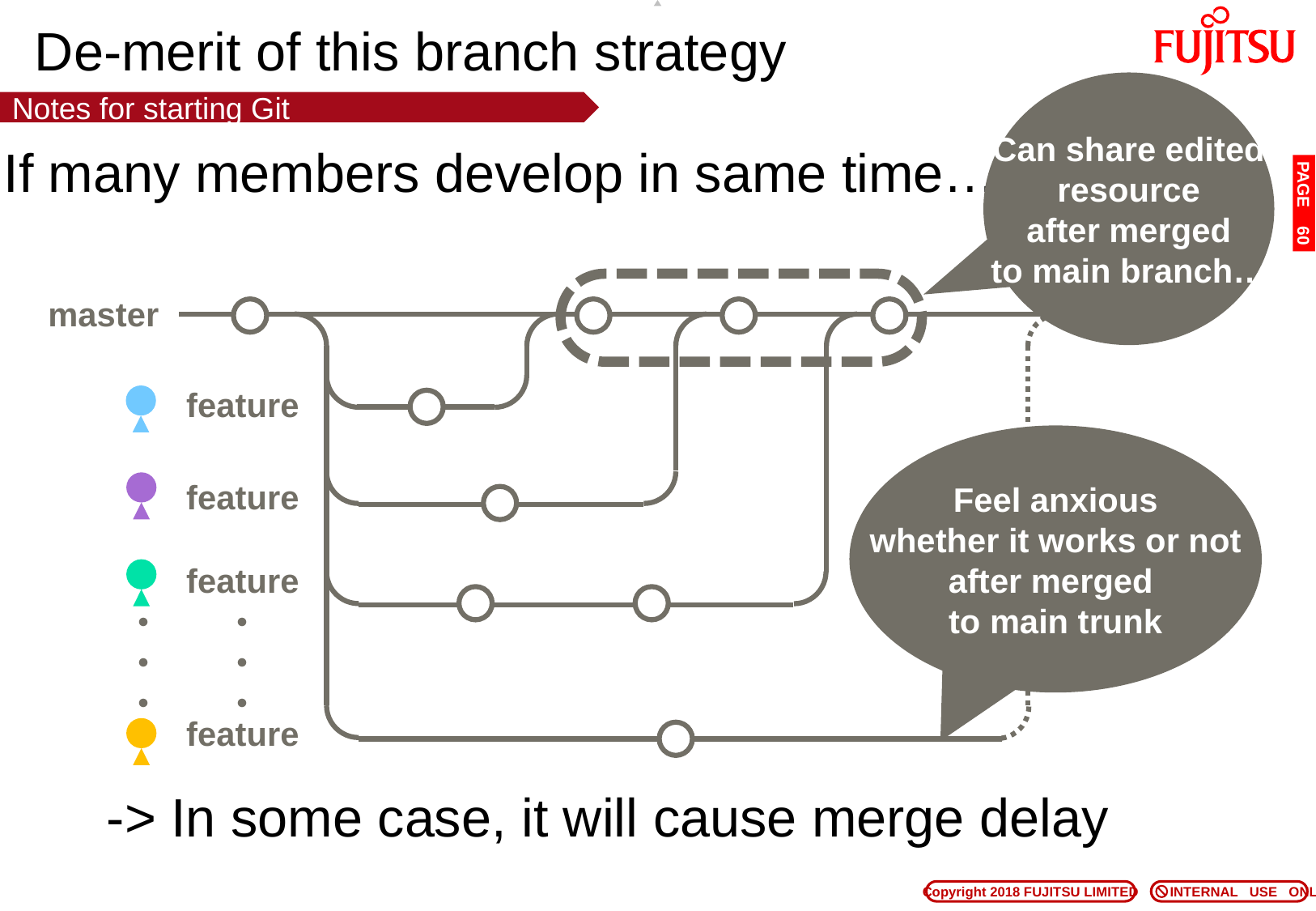

# De-merit of this branch strategy
Can share edited
resource
after merged
to main branch…
Notes for starting Git
If many members develop in same time…
PAGE    60

master

feature

Feel anxious
whether it works or not
after merged
to main trunk

feature

feature

・・・
・・・

feature

-> In some case, it will cause merge delay